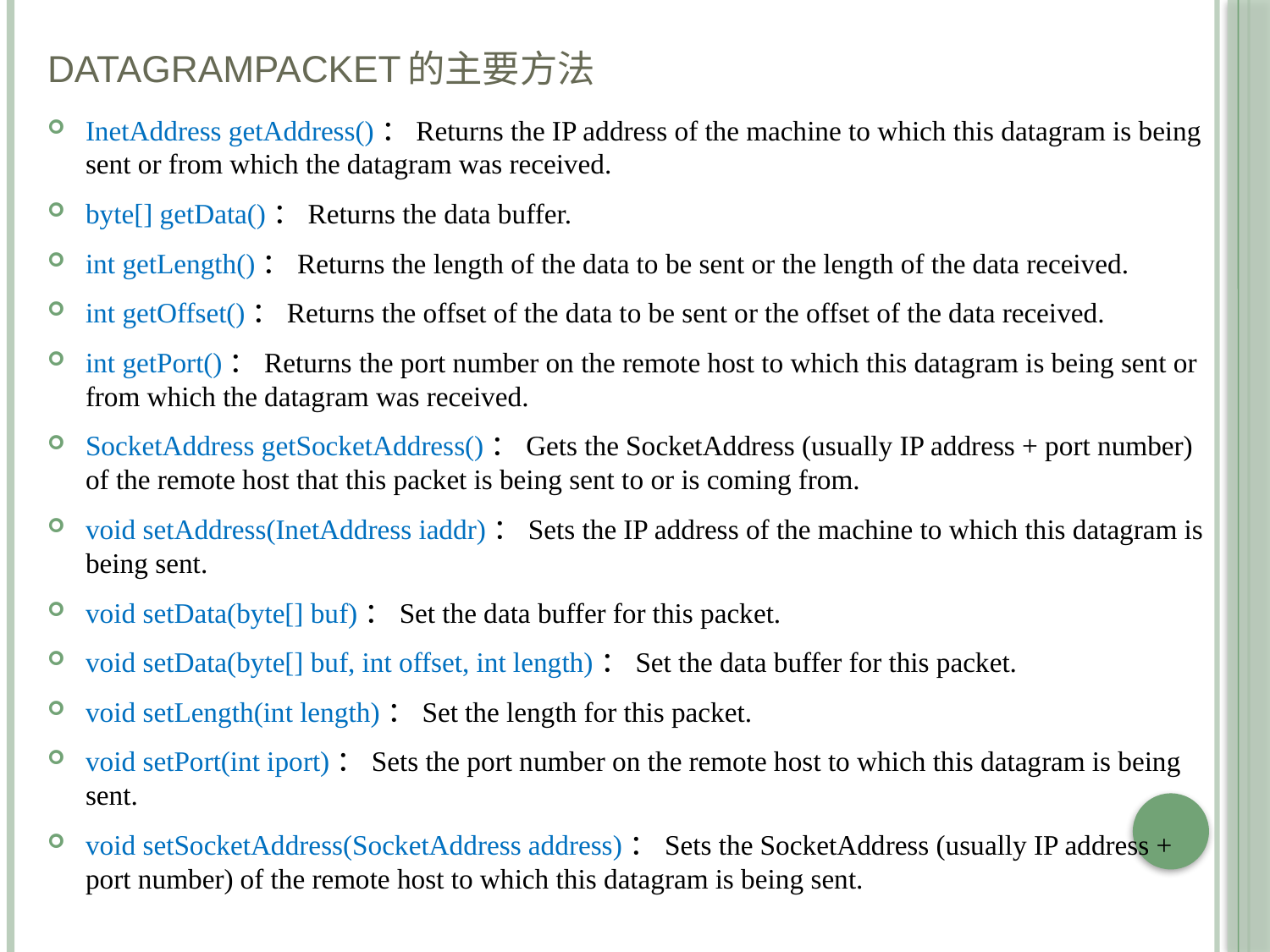

# DatagramPacket的主要方法
InetAddress getAddress()：Returns the IP address of the machine to which this datagram is being sent or from which the datagram was received.
byte[] getData()：Returns the data buffer.
int getLength()：Returns the length of the data to be sent or the length of the data received.
int getOffset()：Returns the offset of the data to be sent or the offset of the data received.
int getPort()：Returns the port number on the remote host to which this datagram is being sent or from which the datagram was received.
SocketAddress getSocketAddress()：Gets the SocketAddress (usually IP address + port number) of the remote host that this packet is being sent to or is coming from.
void setAddress(InetAddress iaddr)：Sets the IP address of the machine to which this datagram is being sent.
void setData(byte[] buf)：Set the data buffer for this packet.
void setData(byte[] buf, int offset, int length)：Set the data buffer for this packet.
void setLength(int length)：Set the length for this packet.
void setPort(int iport)：Sets the port number on the remote host to which this datagram is being sent.
void setSocketAddress(SocketAddress address)：Sets the SocketAddress (usually IP address + port number) of the remote host to which this datagram is being sent.